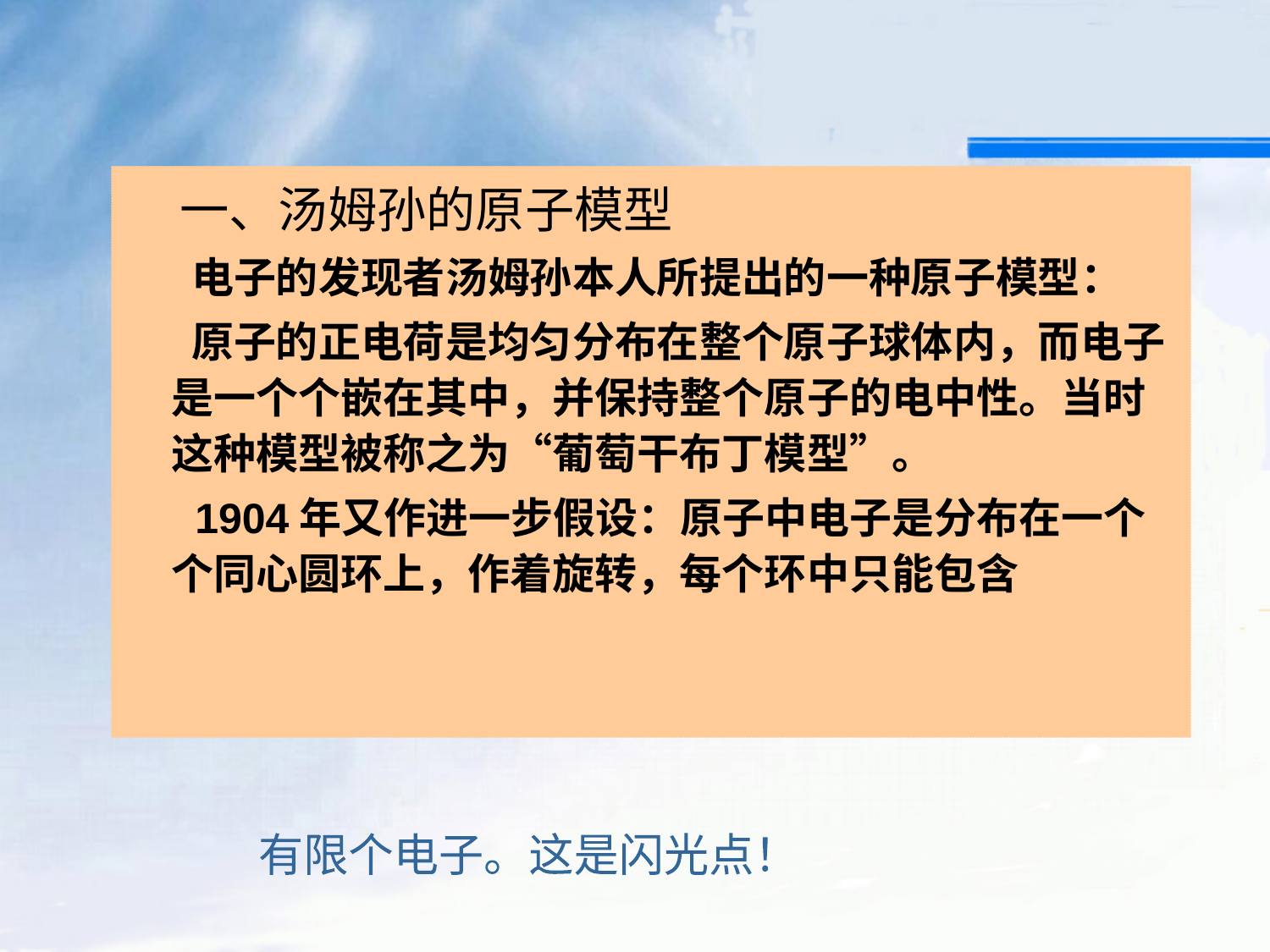

一、汤姆孙的原子模型
      电子的发现者汤姆孙本人所提出的一种原子模型：
      原子的正电荷是均匀分布在整个原子球体内，而电子是一个个嵌在其中，并保持整个原子的电中性。当时这种模型被称之为“葡萄干布丁模型”。
      1904年又作进一步假设：原子中电子是分布在一个个同心圆环上，作着旋转，每个环中只能包含
有限个电子。这是闪光点！